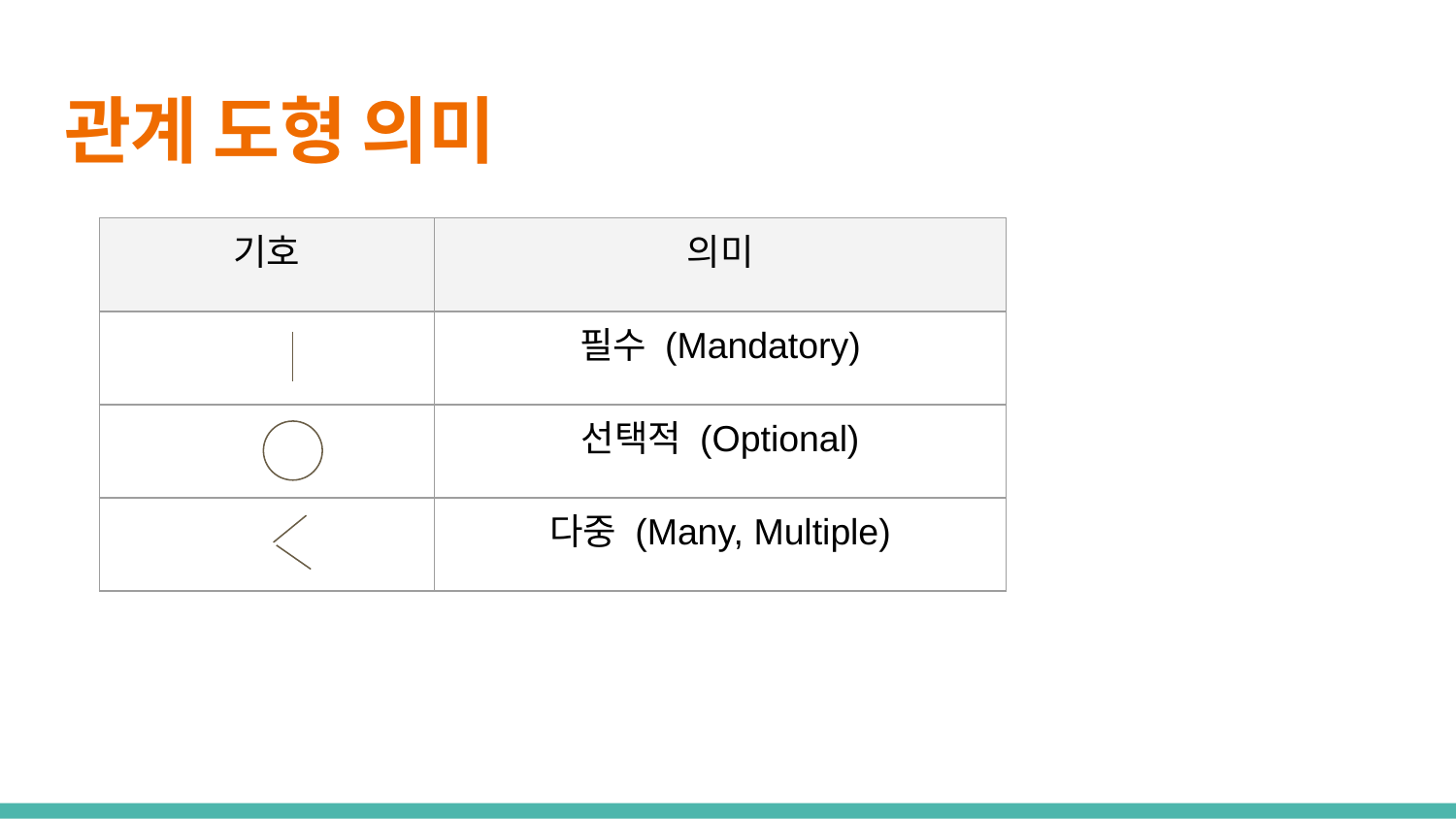

# 관계 도형 의미
| 기호 | 의미 |
| --- | --- |
|  | 필수 (Mandatory) |
|  | 선택적 (Optional) |
|  | 다중 (Many, Multiple) |